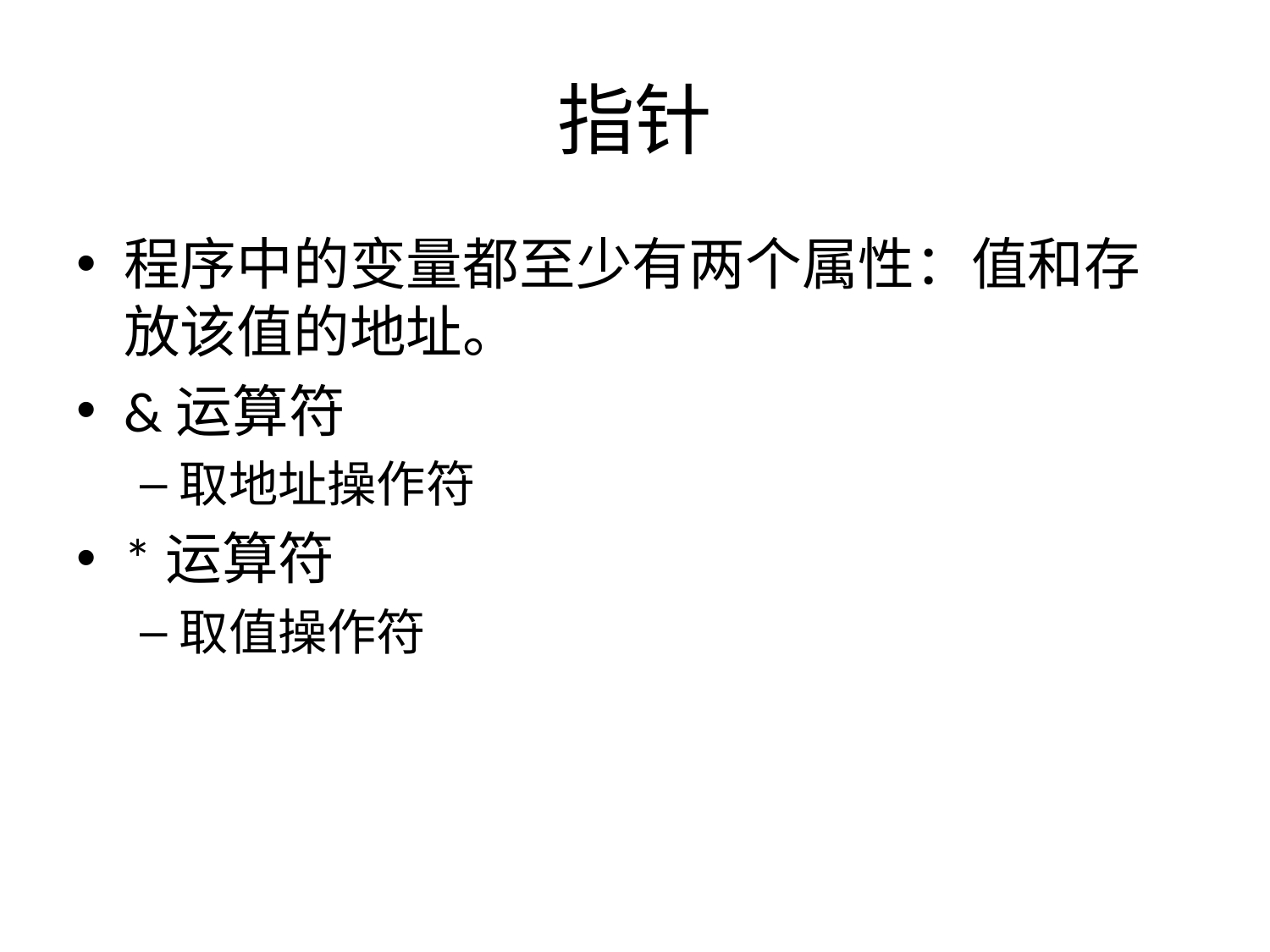

# 指针
程序中的变量都至少有两个属性：值和存放该值的地址。
&运算符
取地址操作符
*运算符
取值操作符